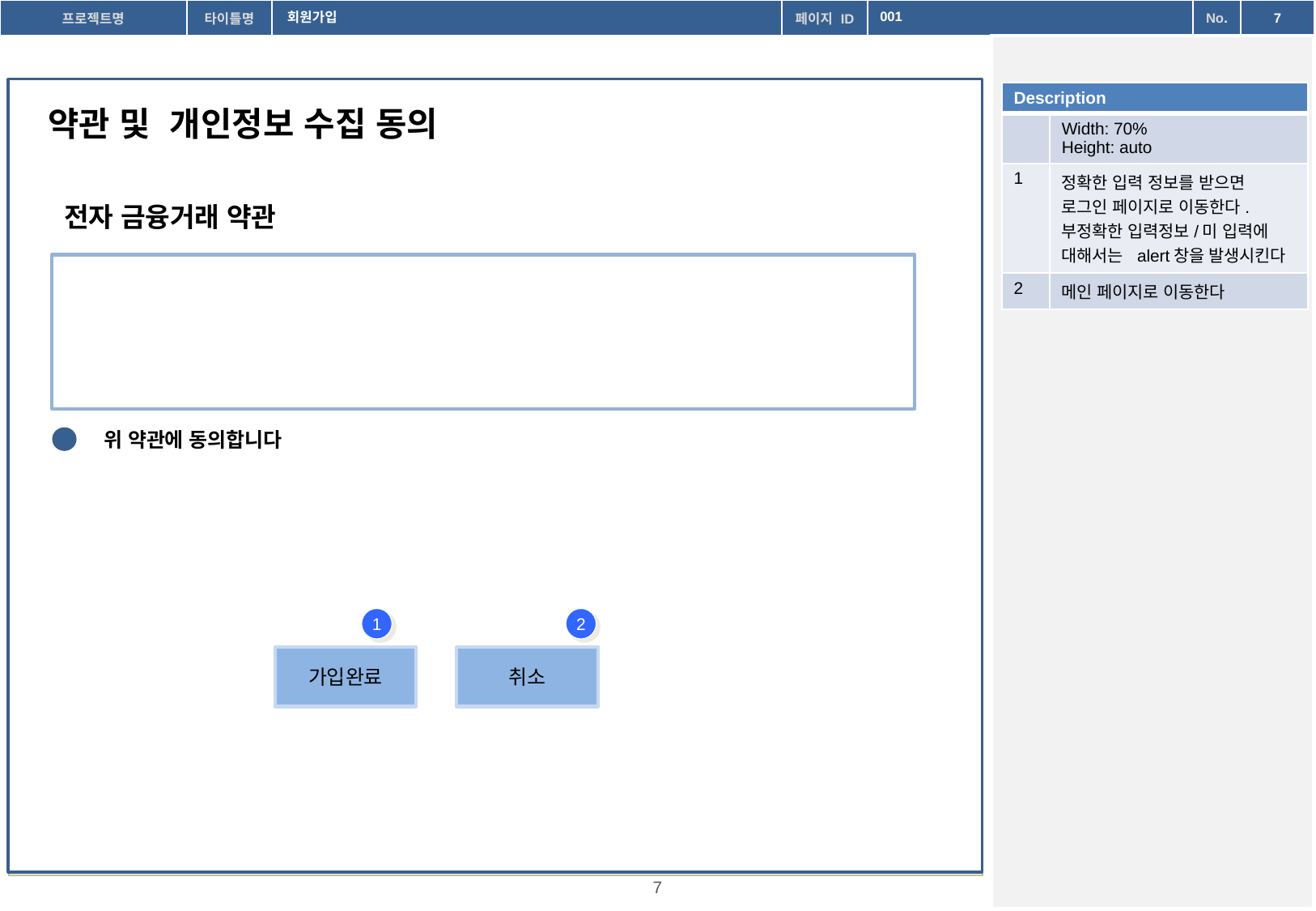

회원가입
001

| Description |  |
| --- | --- |
|  | Width: 70% Height: auto |
| 1 | 정확한 입력 정보를 받으면 로그인 페이지로 이동한다. 부정확한 입력정보/미 입력에 대해서는 alert창을 발생시킨다 |
| 2 | 메인 페이지로 이동한다 |
약관 및  개인정보 수집 동의
전자 금융거래 약관

위 약관에 동의합니다

1
2
가입완료
취소
<< <  1 2 3 4 5 6 7 8 9 10  > >>